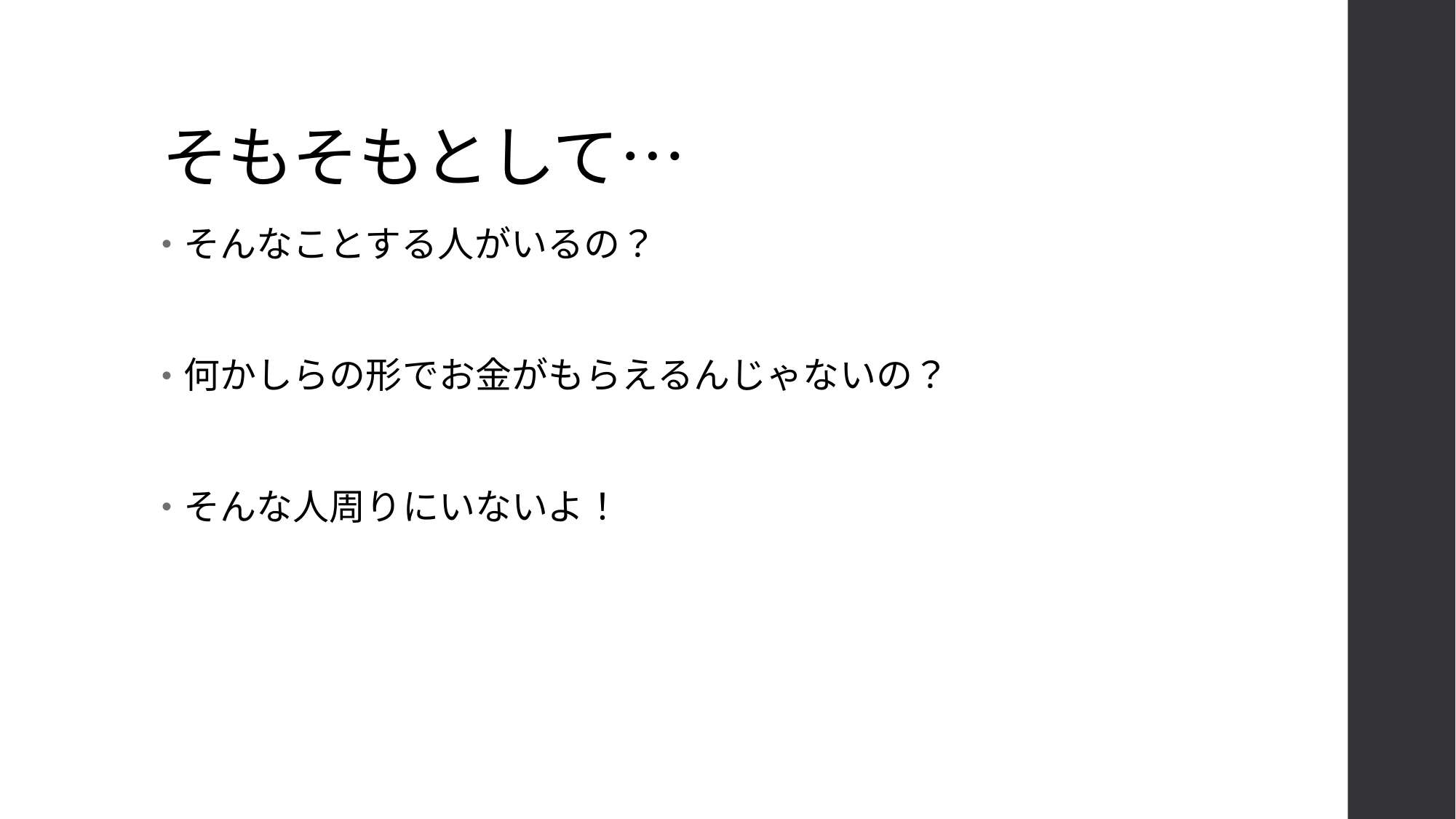

# そもそもとして…
そんなことする人がいるの？

何かしらの形でお金がもらえるんじゃないの？

そんな人周りにいないよ！